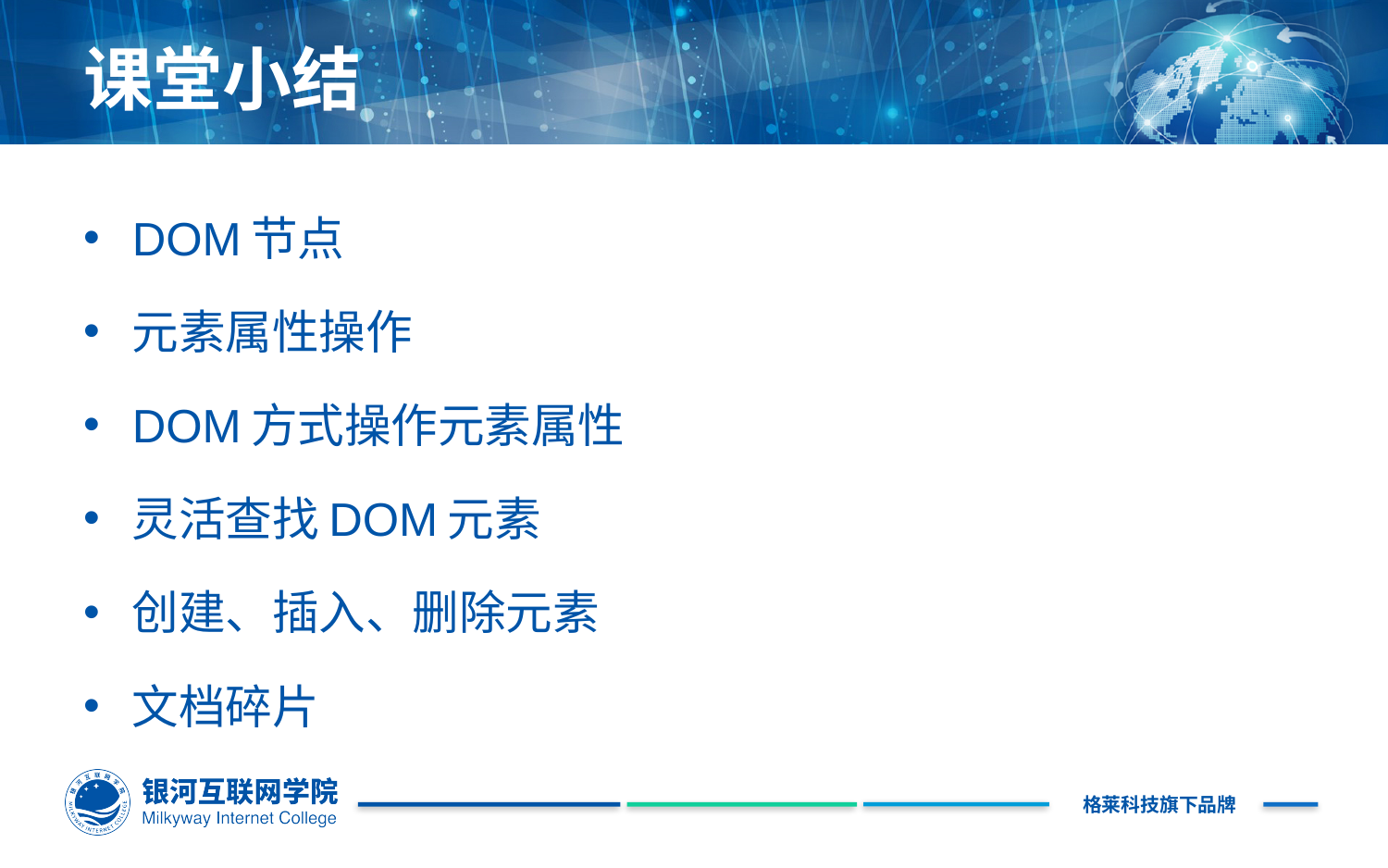

# 课堂小结
DOM节点
元素属性操作
DOM方式操作元素属性
灵活查找DOM元素
创建、插入、删除元素
文档碎片